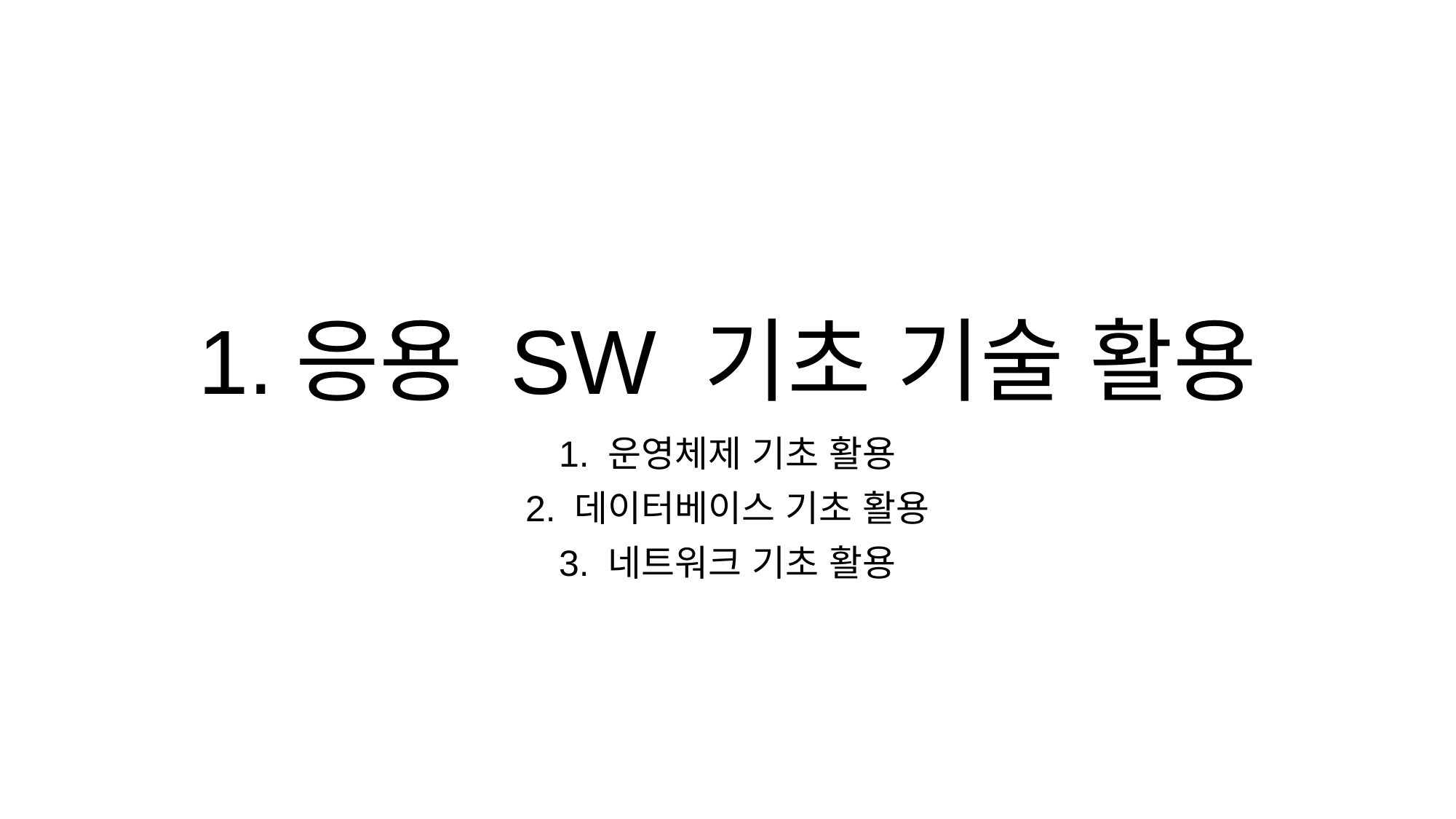

# 1.응용 SW 기초 기술 활용
1. 운영체제 기초 활용
2. 데이터베이스 기초 활용
3. 네트워크 기초 활용